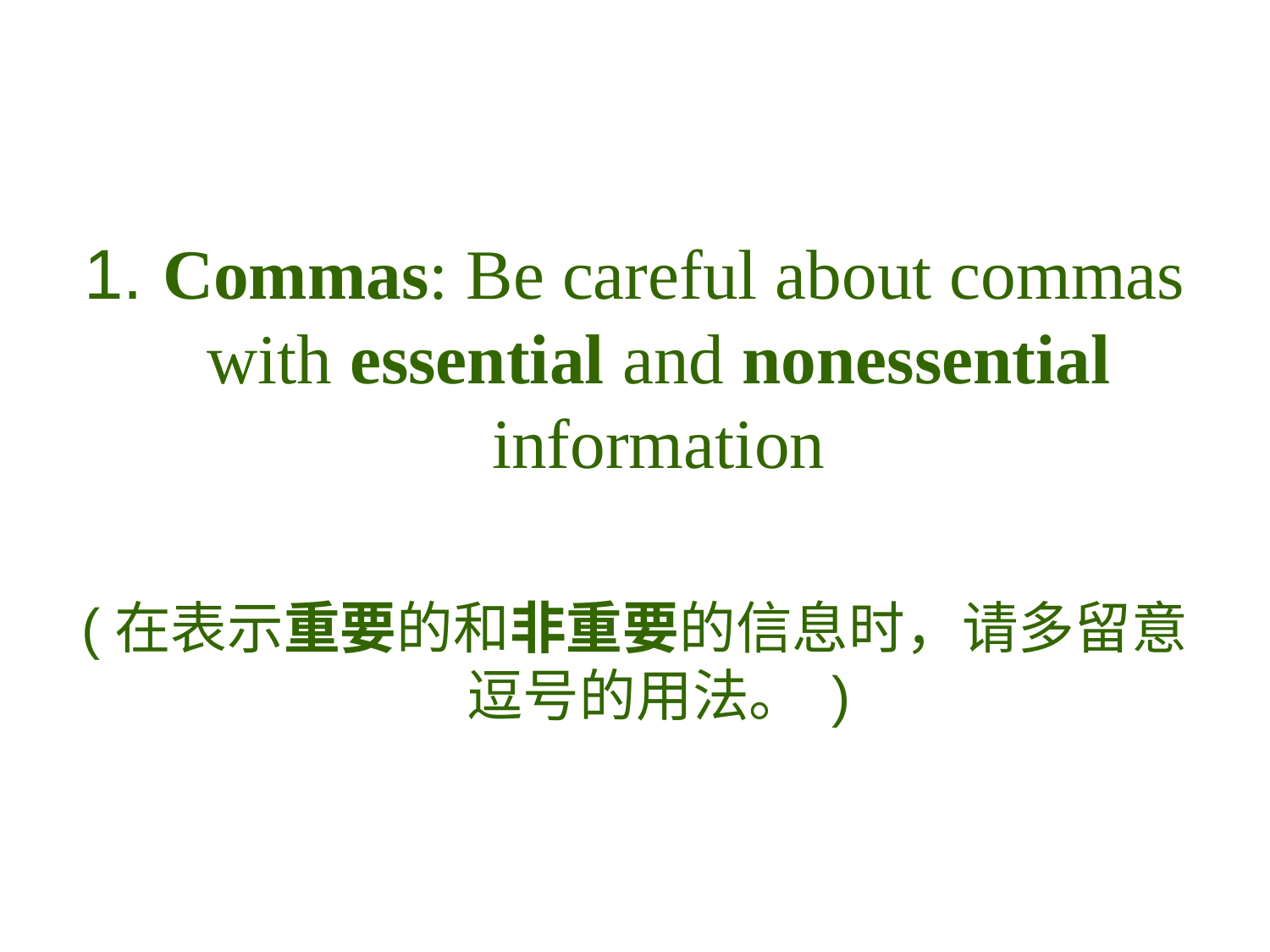

#
1. Commas: Be careful about commas with essential and nonessential information

(在表示重要的和非重要的信息时，请多留意逗号的用法。 )